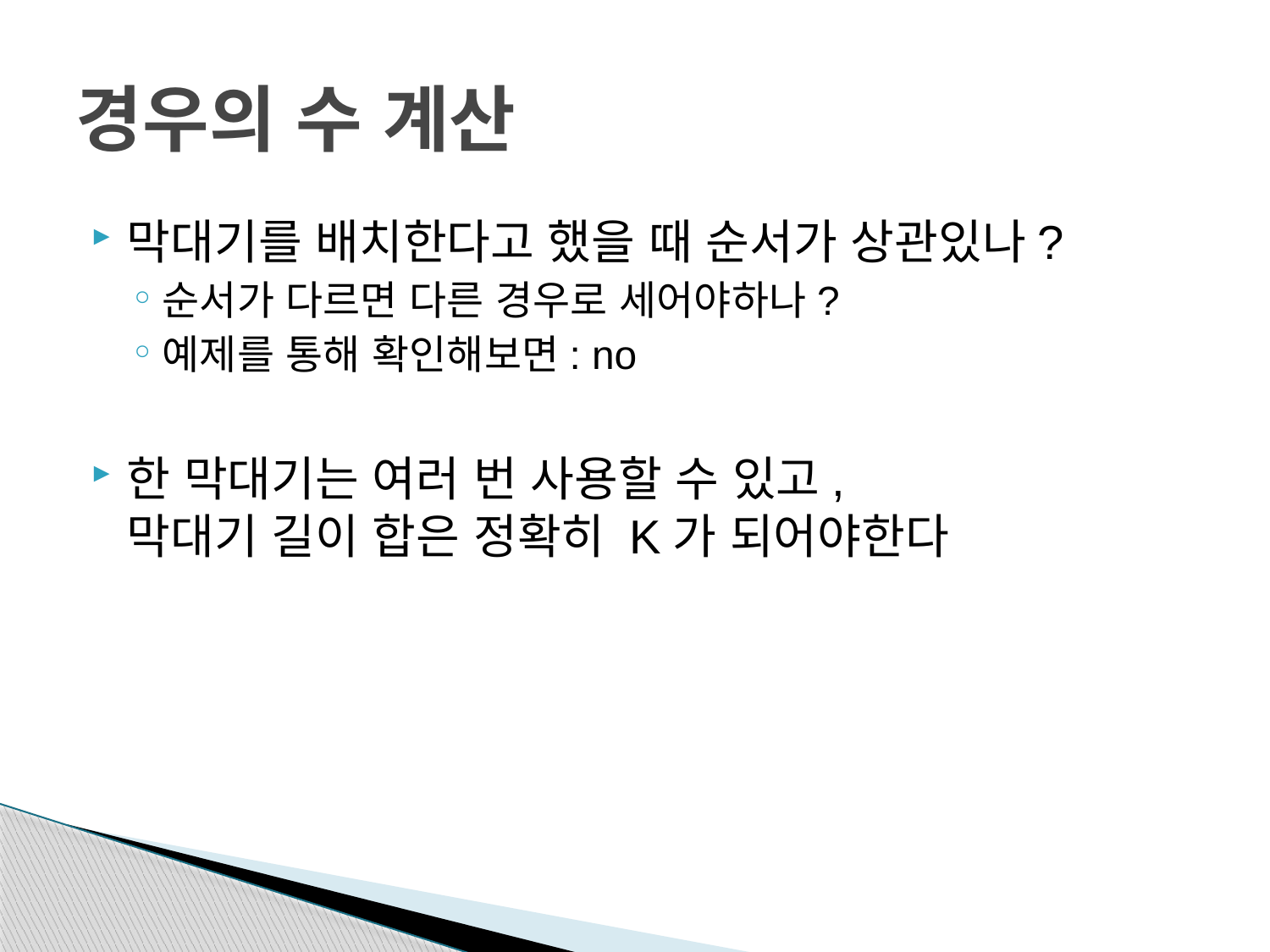

# 경우의 수 계산
막대기를 배치한다고 했을 때 순서가 상관있나?
순서가 다르면 다른 경우로 세어야하나?
예제를 통해 확인해보면: no

한 막대기는 여러 번 사용할 수 있고,
막대기 길이 합은 정확히 K가 되어야한다